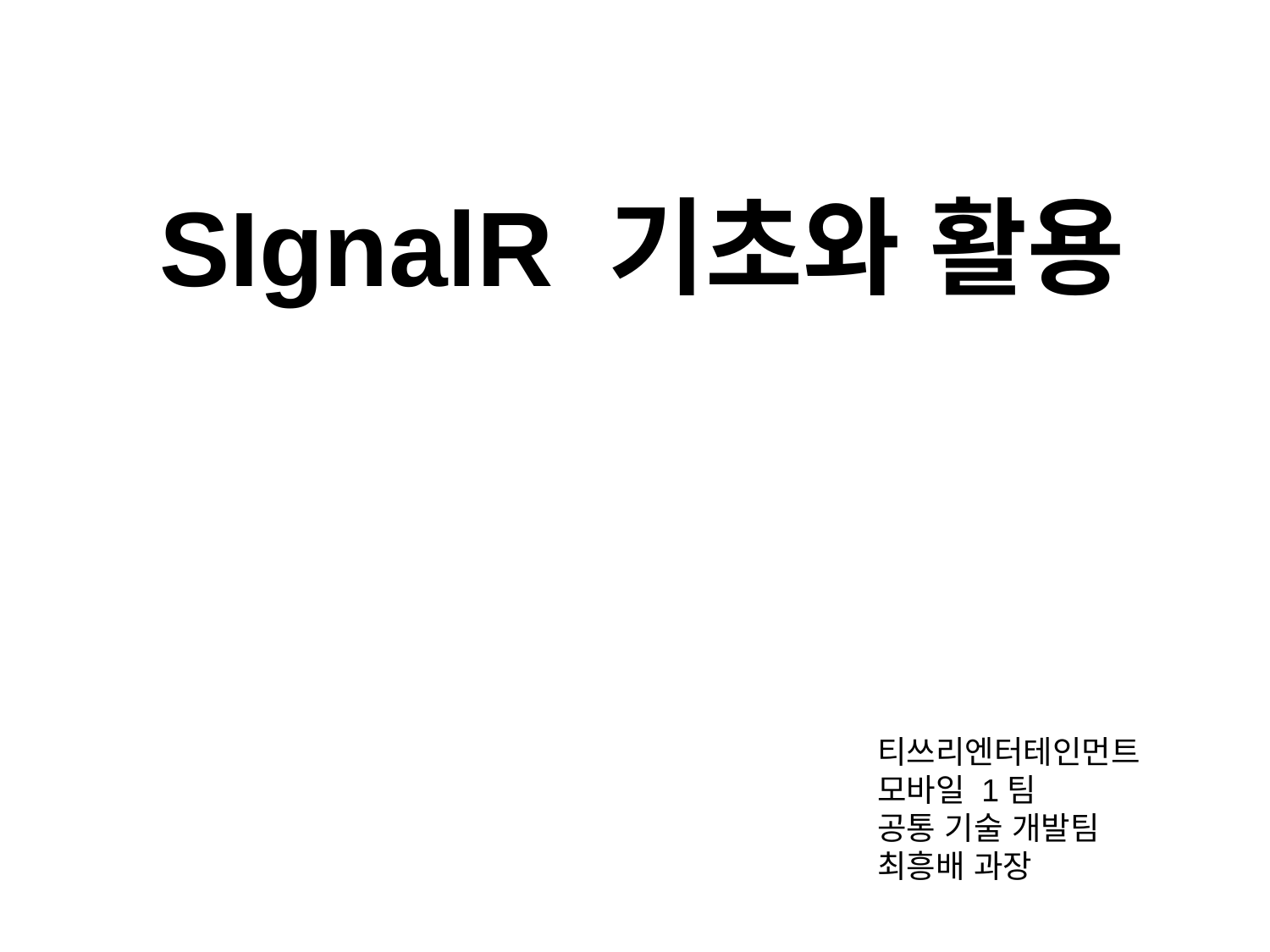

SIgnalR 기초와 활용
티쓰리엔터테인먼트
모바일 1팀
공통 기술 개발팀
최흥배 과장